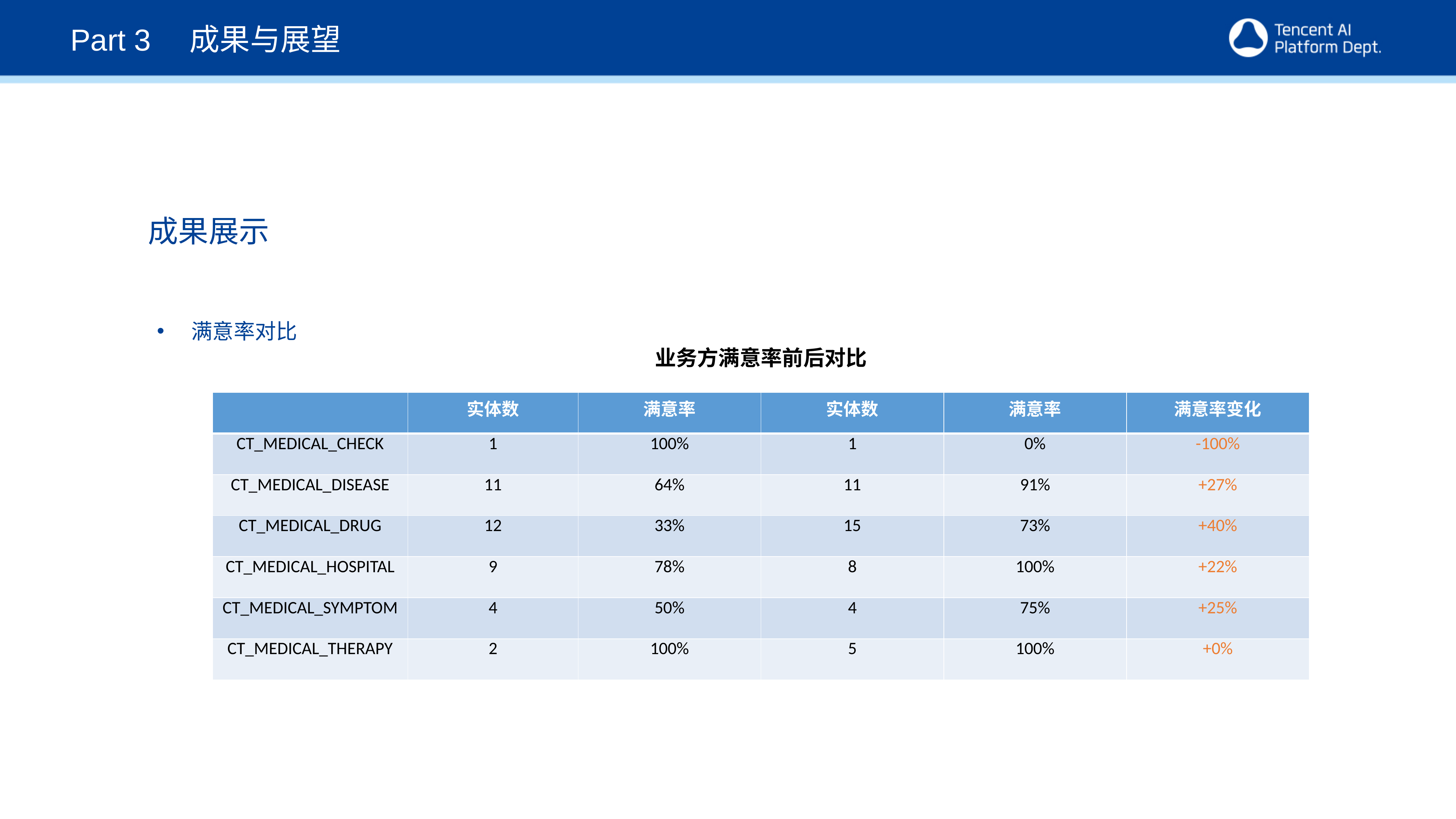

成果与展望
Part 3
成果展示
满意率对比
业务方满意率前后对比
|  | 实体数 | 满意率 | 实体数 | 满意率 | 满意率变化 |
| --- | --- | --- | --- | --- | --- |
| CT\_MEDICAL\_CHECK | 1 | 100% | 1 | 0% | -100% |
| CT\_MEDICAL\_DISEASE | 11 | 64% | 11 | 91% | +27% |
| CT\_MEDICAL\_DRUG | 12 | 33% | 15 | 73% | +40% |
| CT\_MEDICAL\_HOSPITAL | 9 | 78% | 8 | 100% | +22% |
| CT\_MEDICAL\_SYMPTOM | 4 | 50% | 4 | 75% | +25% |
| CT\_MEDICAL\_THERAPY | 2 | 100% | 5 | 100% | +0% |